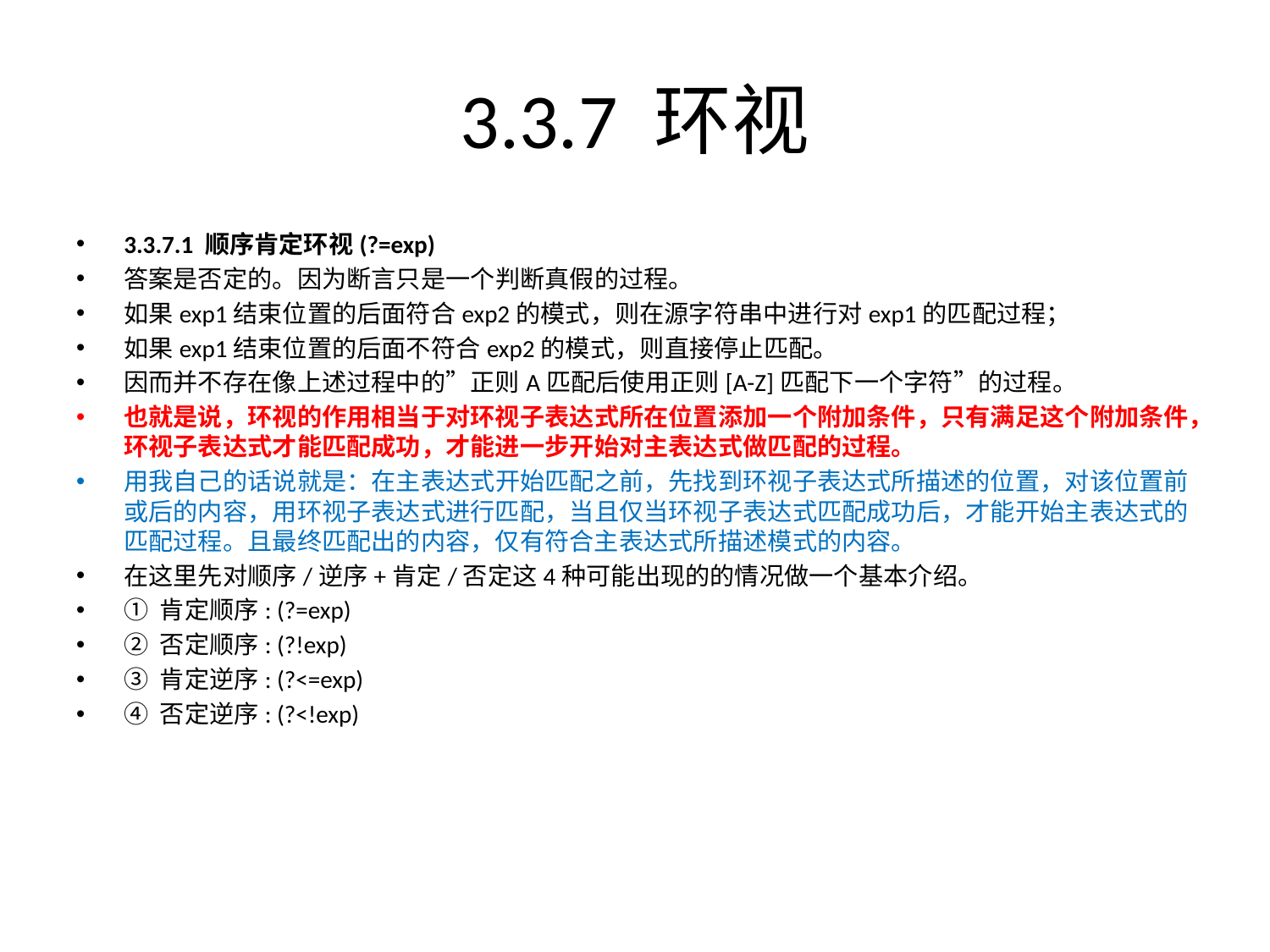

# 3.3.7 环视
3.3.7.1 顺序肯定环视(?=exp)
答案是否定的。因为断言只是一个判断真假的过程。
如果exp1结束位置的后面符合exp2的模式，则在源字符串中进行对exp1的匹配过程；
如果exp1结束位置的后面不符合exp2的模式，则直接停止匹配。
因而并不存在像上述过程中的”正则A匹配后使用正则[A-Z]匹配下一个字符”的过程。
也就是说，环视的作用相当于对环视子表达式所在位置添加一个附加条件，只有满足这个附加条件，环视子表达式才能匹配成功，才能进一步开始对主表达式做匹配的过程。
用我自己的话说就是：在主表达式开始匹配之前，先找到环视子表达式所描述的位置，对该位置前或后的内容，用环视子表达式进行匹配，当且仅当环视子表达式匹配成功后，才能开始主表达式的匹配过程。且最终匹配出的内容，仅有符合主表达式所描述模式的内容。
在这里先对顺序/逆序+肯定/否定这4种可能出现的的情况做一个基本介绍。
① 肯定顺序: (?=exp)
② 否定顺序: (?!exp)
③ 肯定逆序: (?<=exp)
④ 否定逆序: (?<!exp)